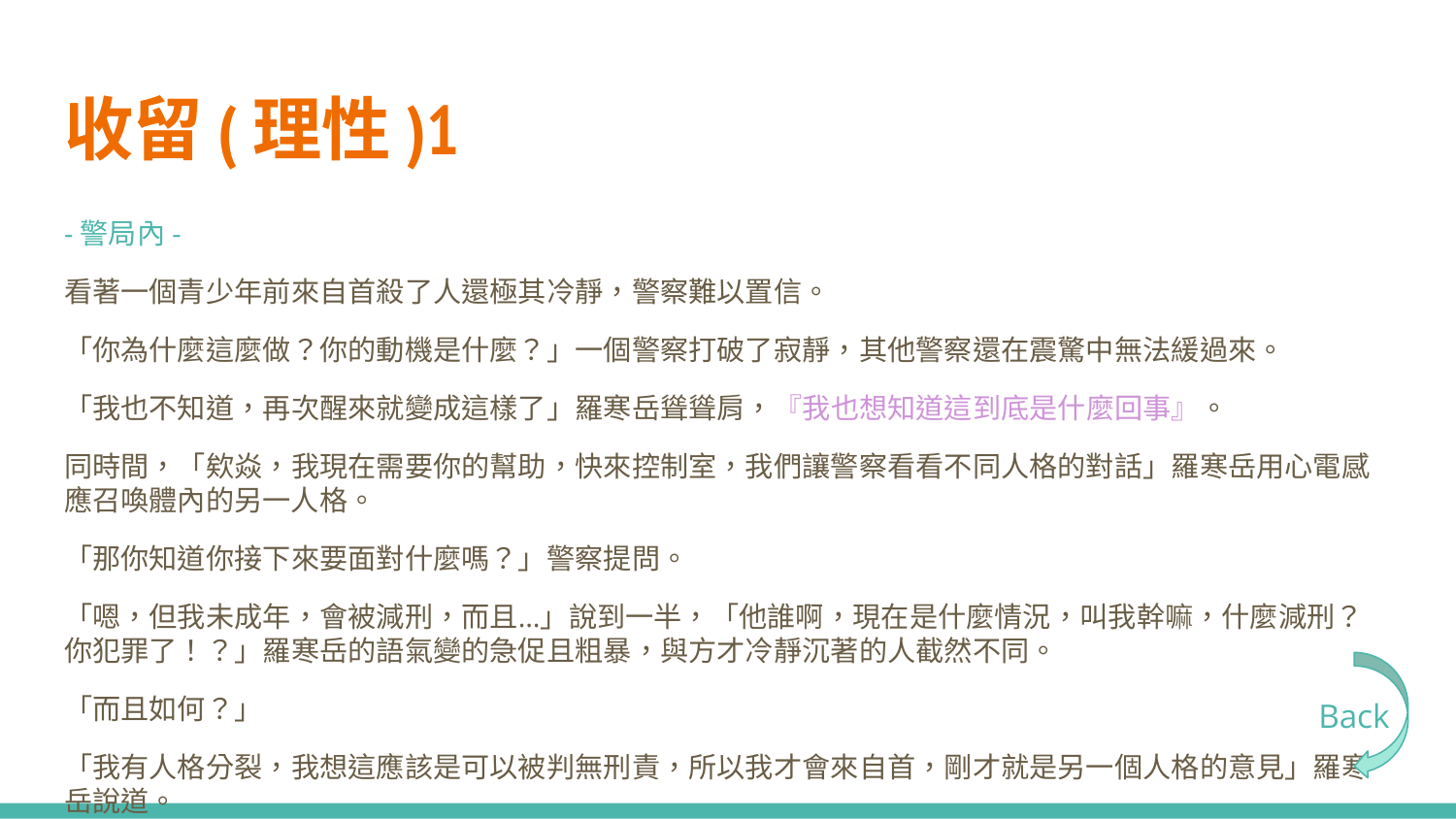

# 收留(理性)1
-警局內-
看著一個青少年前來自首殺了人還極其冷靜，警察難以置信。
「你為什麼這麼做？你的動機是什麼？」一個警察打破了寂靜，其他警察還在震驚中無法緩過來。
「我也不知道，再次醒來就變成這樣了」羅寒岳聳聳肩，『我也想知道這到底是什麼回事』。
同時間，「欸焱，我現在需要你的幫助，快來控制室，我們讓警察看看不同人格的對話」羅寒岳用心電感應召喚體內的另一人格。
「那你知道你接下來要面對什麼嗎？」警察提問。
「嗯，但我未成年，會被減刑，而且…」說到一半，「他誰啊，現在是什麼情況，叫我幹嘛，什麼減刑？你犯罪了！？」羅寒岳的語氣變的急促且粗暴，與方才冷靜沉著的人截然不同。
「而且如何？」
「我有人格分裂，我想這應該是可以被判無刑責，所以我才會來自首，剛才就是另一個人格的意見」羅寒岳說道。

Back